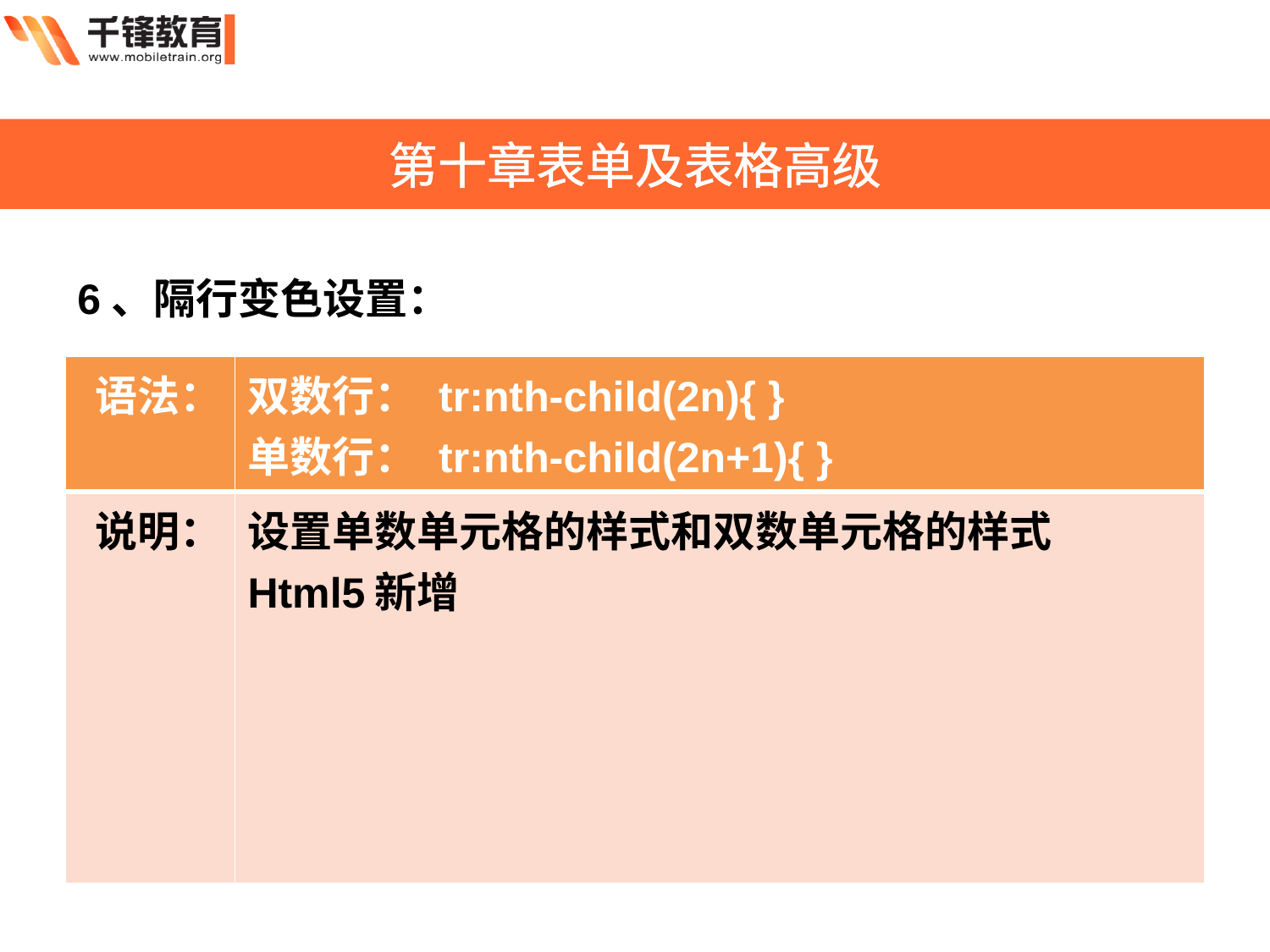

第十章表单及表格高级
6、隔行变色设置：
| 语法： | 双数行： tr:nth-child(2n){ } 单数行： tr:nth-child(2n+1){ } |
| --- | --- |
| 说明： | 设置单数单元格的样式和双数单元格的样式 Html5新增 |